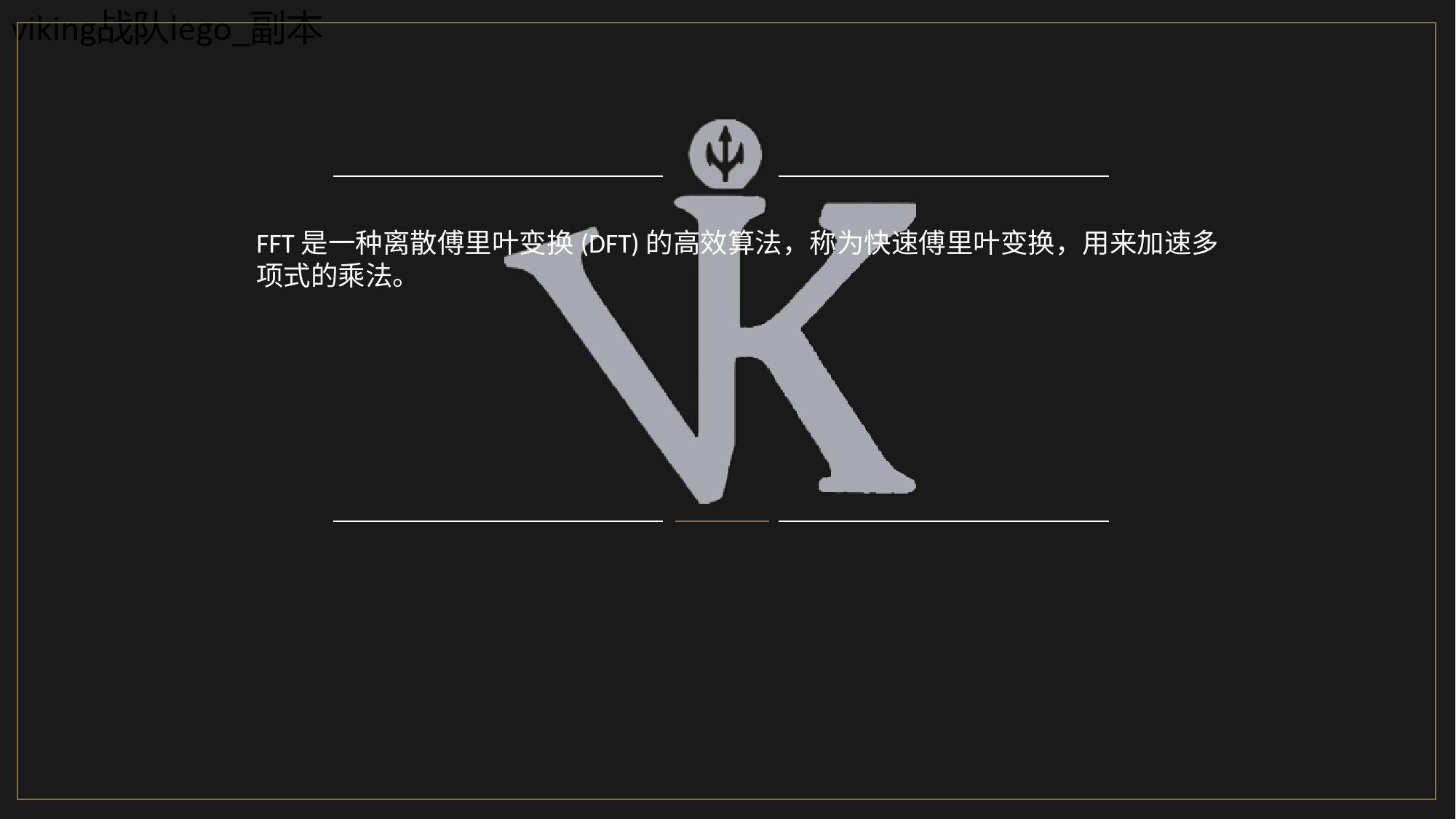

FFT是一种离散傅里叶变换(DFT)的高效算法，称为快速傅里叶变换，用来加速多项式的乘法。